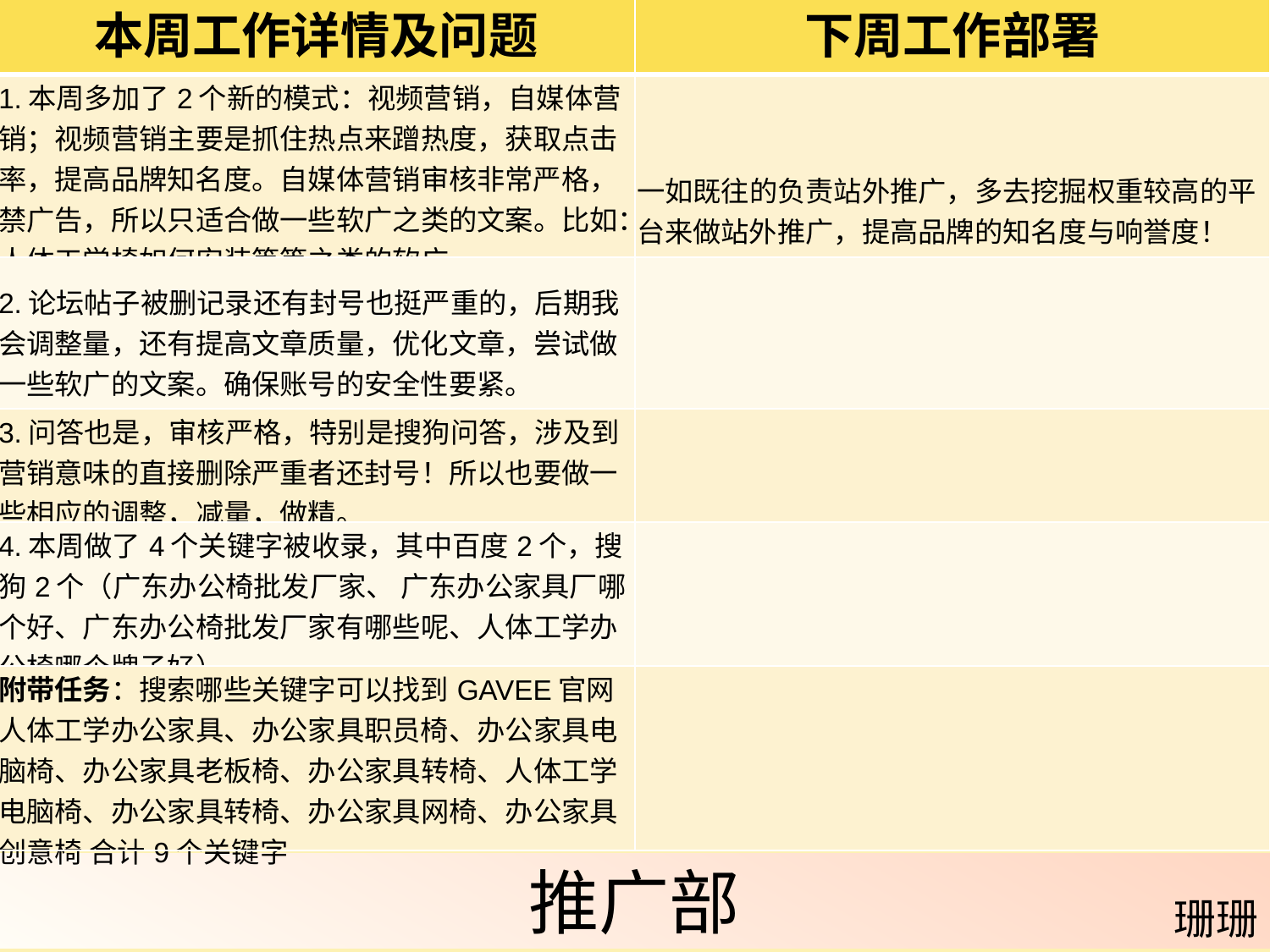

| 本周工作详情及问题 | 下周工作部署 |
| --- | --- |
| 1.本周多加了2个新的模式：视频营销，自媒体营销；视频营销主要是抓住热点来蹭热度，获取点击率，提高品牌知名度。自媒体营销审核非常严格，禁广告，所以只适合做一些软广之类的文案。比如：人体工学椅如何安装等等之类的软广。 | 一如既往的负责站外推广，多去挖掘权重较高的平台来做站外推广，提高品牌的知名度与响誉度！ |
| 2.论坛帖子被删记录还有封号也挺严重的，后期我会调整量，还有提高文章质量，优化文章，尝试做一些软广的文案。确保账号的安全性要紧。 |  |
| 3.问答也是，审核严格，特别是搜狗问答，涉及到营销意味的直接删除严重者还封号！所以也要做一些相应的调整，减量，做精。 |  |
| 4.本周做了4个关键字被收录，其中百度2个，搜狗2个（广东办公椅批发厂家、 广东办公家具厂哪个好、广东办公椅批发厂家有哪些呢、人体工学办公椅哪个牌子好） |  |
| 附带任务：搜索哪些关键字可以找到GAVEE官网 人体工学办公家具、办公家具职员椅、办公家具电脑椅、办公家具老板椅、办公家具转椅、人体工学电脑椅、办公家具转椅、办公家具网椅、办公家具创意椅 合计9个关键字 |  |
推广部
珊珊